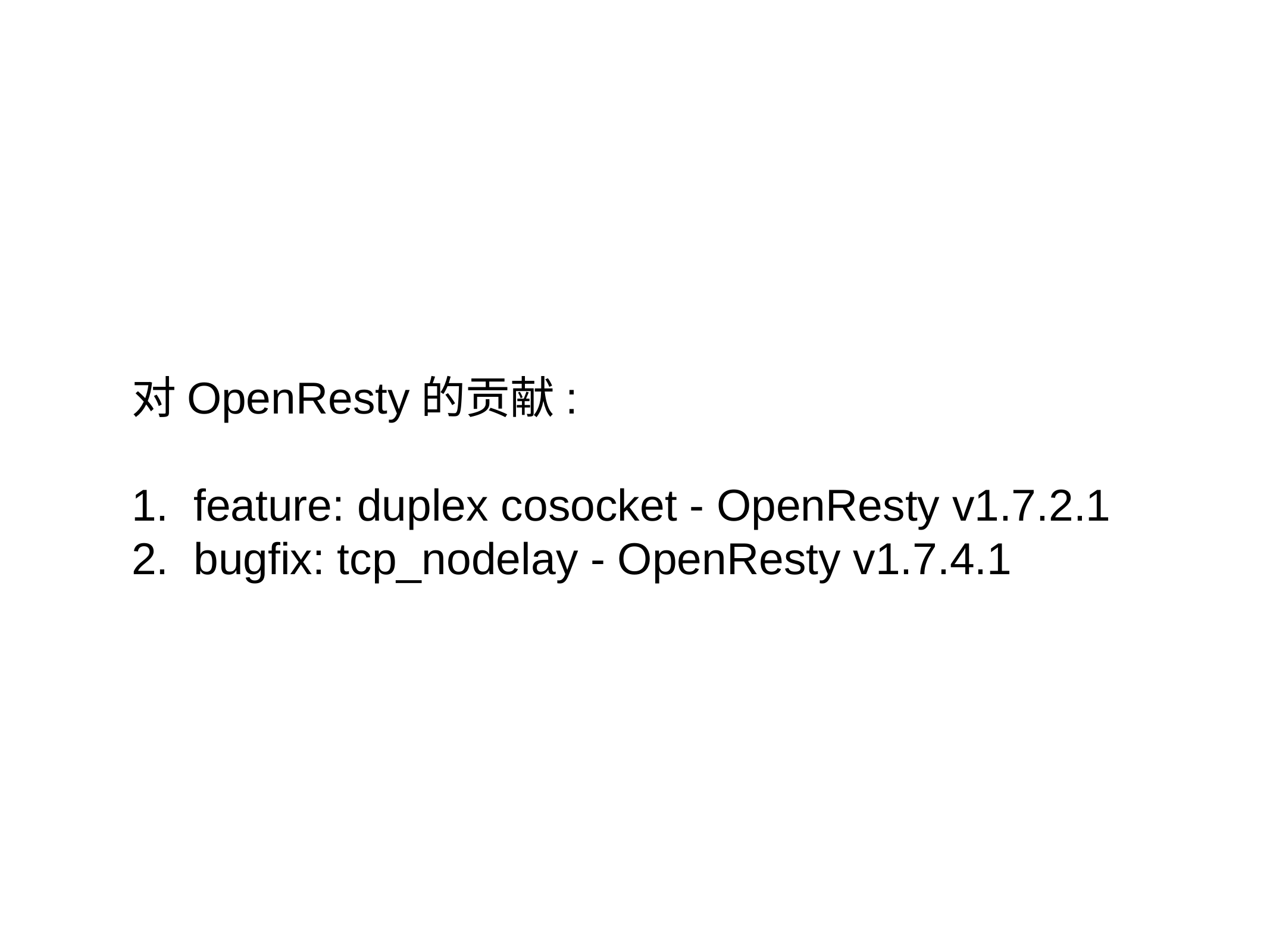

对OpenResty的贡献:

feature: duplex cosocket - OpenResty v1.7.2.1
bugfix: tcp_nodelay - OpenResty v1.7.4.1